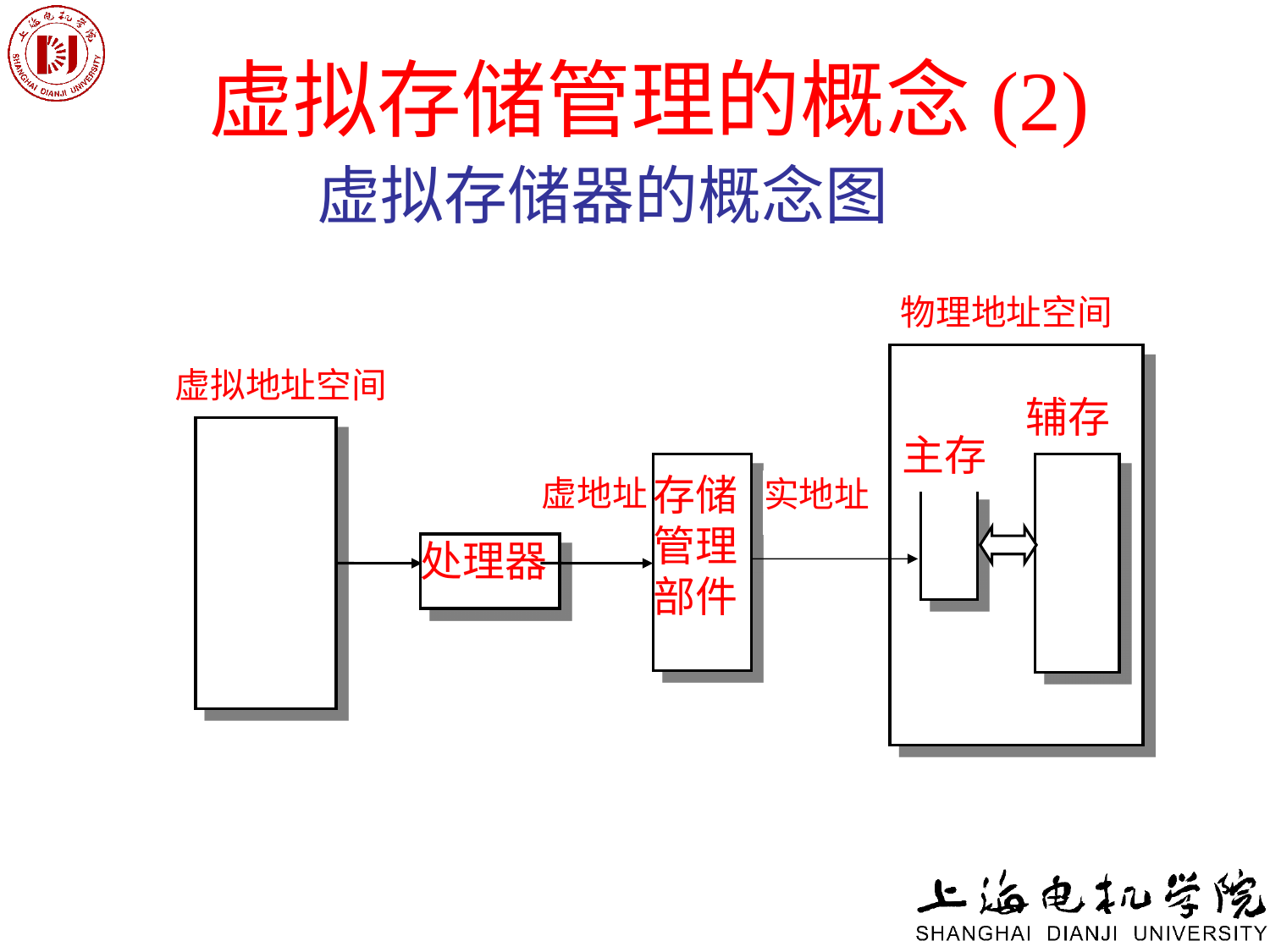

# 虚拟存储管理的概念(2)
            虚拟存储器的概念图
物理地址空间

虚拟地址空间
辅存

主存

存储
管理
部件

虚地址
实地址

处理器